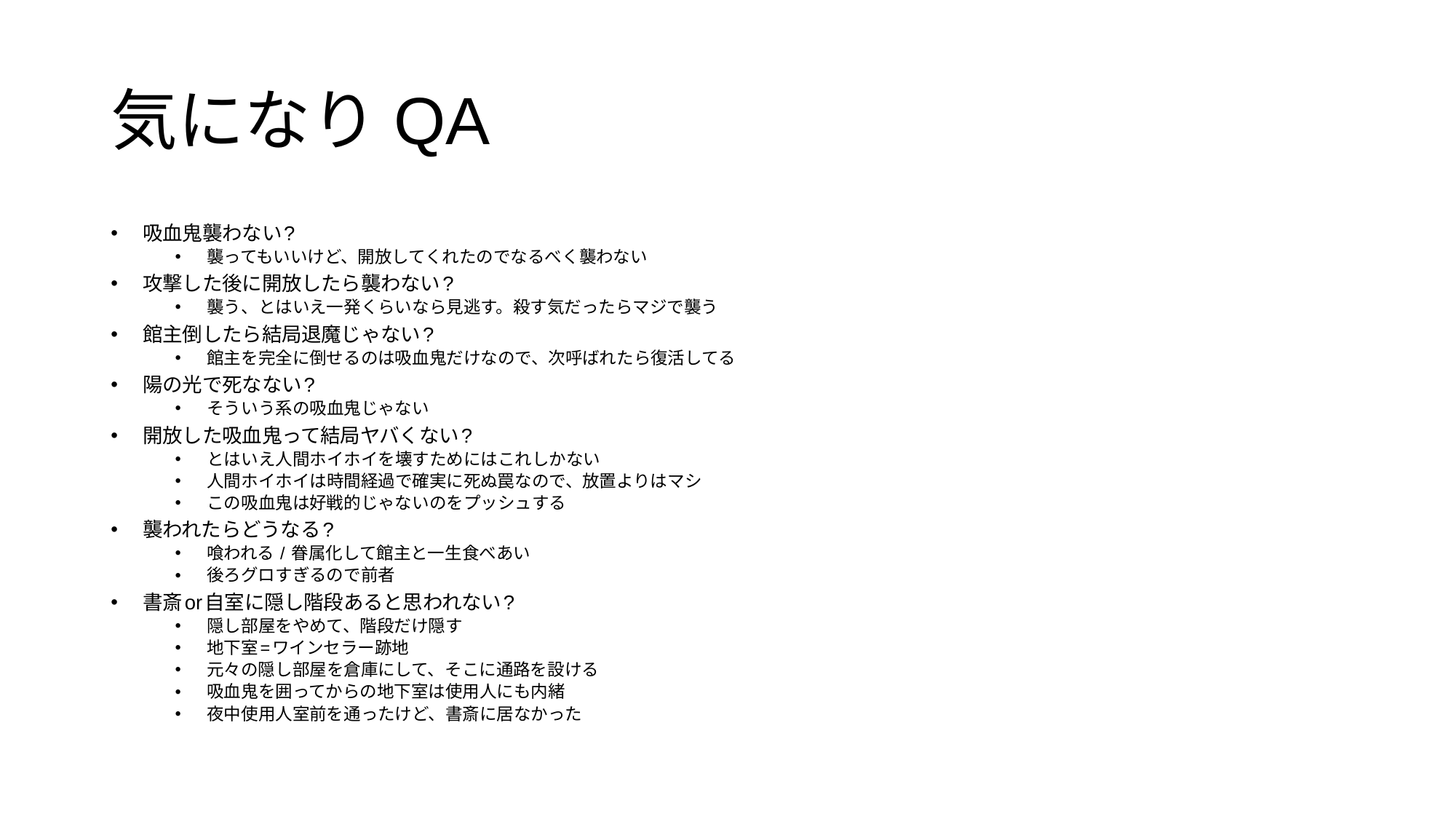

# 気になりQA
吸血鬼襲わない?
襲ってもいいけど、開放してくれたのでなるべく襲わない
攻撃した後に開放したら襲わない?
襲う、とはいえ一発くらいなら見逃す。殺す気だったらマジで襲う
館主倒したら結局退魔じゃない?
館主を完全に倒せるのは吸血鬼だけなので、次呼ばれたら復活してる
陽の光で死なない?
そういう系の吸血鬼じゃない
開放した吸血鬼って結局ヤバくない?
とはいえ人間ホイホイを壊すためにはこれしかない
人間ホイホイは時間経過で確実に死ぬ罠なので、放置よりはマシ
この吸血鬼は好戦的じゃないのをプッシュする
襲われたらどうなる?
喰われる / 眷属化して館主と一生食べあい
後ろグロすぎるので前者
書斎or自室に隠し階段あると思われない?
隠し部屋をやめて、階段だけ隠す
地下室=ワインセラー跡地
元々の隠し部屋を倉庫にして、そこに通路を設ける
吸血鬼を囲ってからの地下室は使用人にも内緒
夜中使用人室前を通ったけど、書斎に居なかった